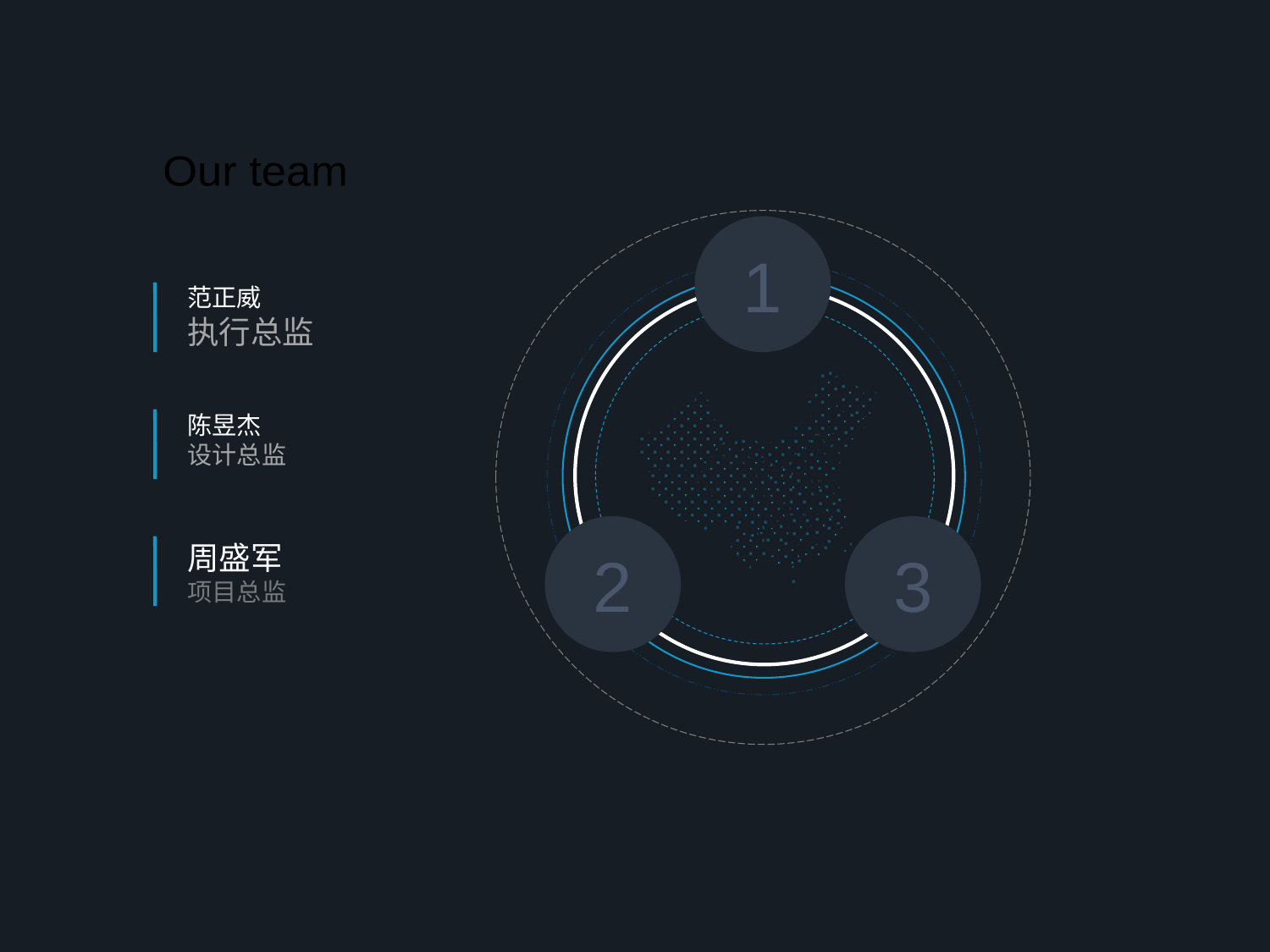

Our team

1

范正威
执行总监

陈昱杰
设计总监

2
3
周盛军
项目总监